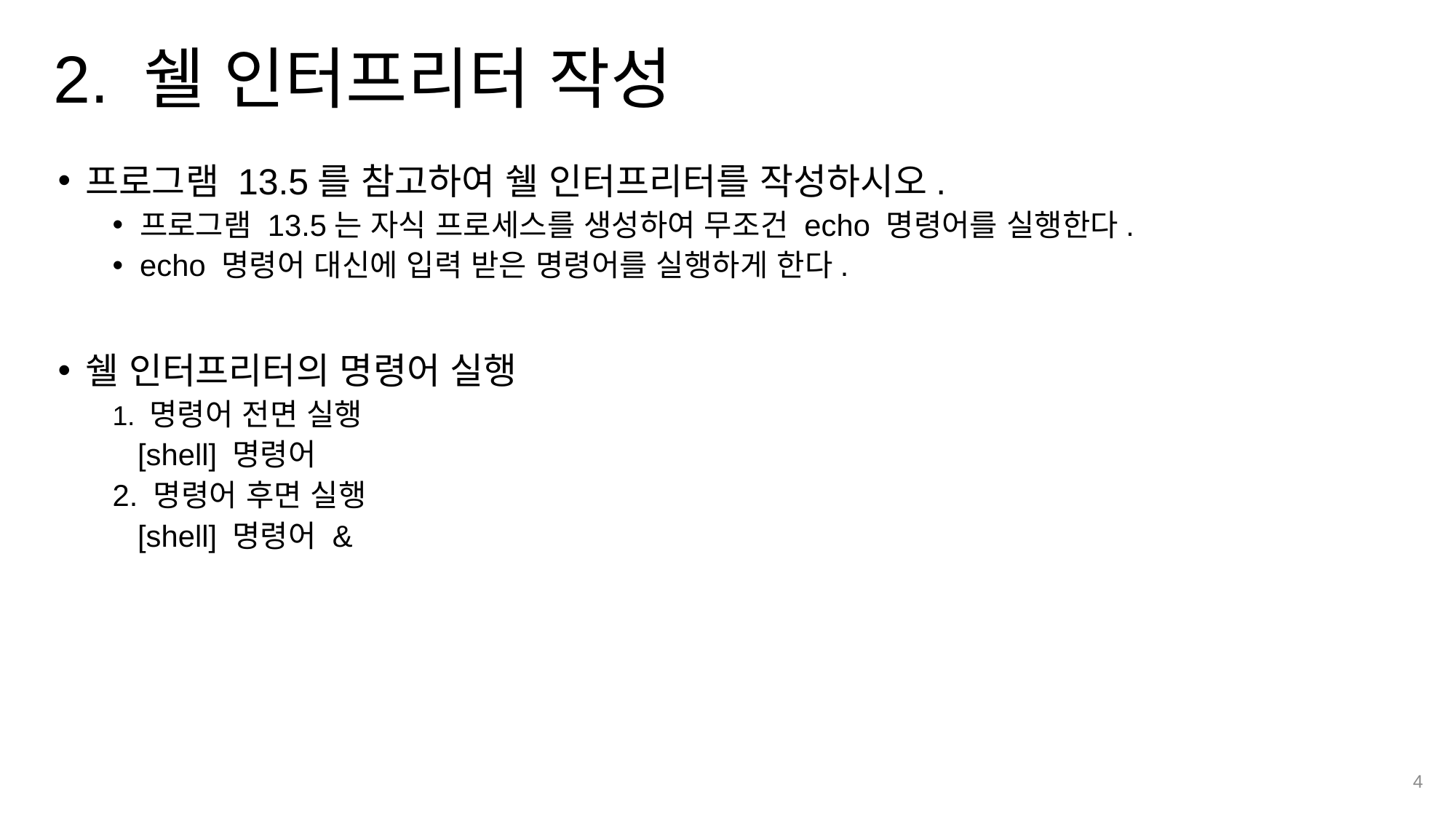

# 2. 쉘 인터프리터 작성
프로그램 13.5를 참고하여 쉘 인터프리터를 작성하시오.
프로그램 13.5는 자식 프로세스를 생성하여 무조건 echo 명령어를 실행한다.
echo 명령어 대신에 입력 받은 명령어를 실행하게 한다.

쉘 인터프리터의 명령어 실행
1. 명령어 전면 실행
   [shell] 명령어
2. 명령어 후면 실행
   [shell] 명령어 &
4